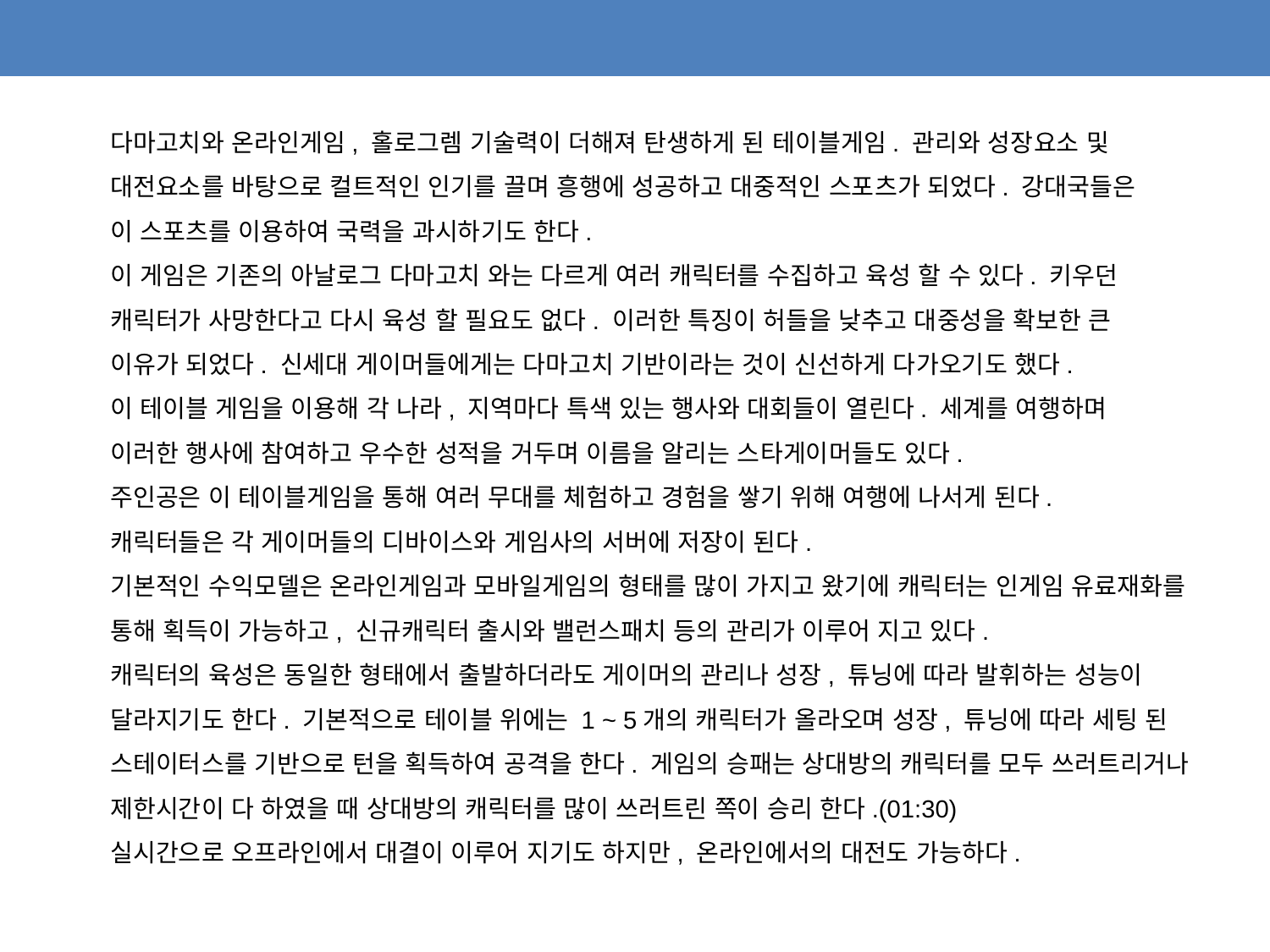

시작단계에서 내가 기준이 되면 안 된다. 다른 사람은 어떻게 생각할까를 항상 생각하기.
굳이 터치해야 하는 이유를 설명이 필요. 소환수의 개성이 드러날 부분이 필요.
동료의 플레이 스타일이 필요한 이유가 없음. 세계관 내에서의 플레이어 위치가 없다.
정령사나 마법사끼리 싸우는 소재(?) 참고
용어의 수정이 필요. 전쟁을 대체한다는 설정 자체가 무거움. 시놉시스가 필요.
홀로그렘 소환수 설정으로 간다면 현대나 근미래 보단 시간이 꾀나 지난 시점이 좋음.
성장과 강화기능에 대한 설정이 필요함.
표로 항목을 나누어 정리.
| 시간적 배경 | 미래 |
| --- | --- |
| 공간적 배경 | 현실, 지구 |
| 소재 | 다마고치, 온라인게임, 홀로그렘이 혼합된 테이블게임. |
| 내용 | 테이블게임의 캐릭터를 수집하고 육성하는 게임. 육성한 캐릭터를 통해 전투를 벌인다.(PVE, PVP) |
다마고치와 온라인게임, 홀로그렘 기술력이 더해져 탄생하게 된 테이블게임. 관리와 성장요소 및
대전요소를 바탕으로 컬트적인 인기를 끌며 흥행에 성공하고 대중적인 스포츠가 되었다. 강대국들은
이 스포츠를 이용하여 국력을 과시하기도 한다.
이 게임은 기존의 아날로그 다마고치 와는 다르게 여러 캐릭터를 수집하고 육성 할 수 있다. 키우던
캐릭터가 사망한다고 다시 육성 할 필요도 없다. 이러한 특징이 허들을 낮추고 대중성을 확보한 큰
이유가 되었다. 신세대 게이머들에게는 다마고치 기반이라는 것이 신선하게 다가오기도 했다.
이 테이블 게임을 이용해 각 나라, 지역마다 특색 있는 행사와 대회들이 열린다. 세계를 여행하며
이러한 행사에 참여하고 우수한 성적을 거두며 이름을 알리는 스타게이머들도 있다.
주인공은 이 테이블게임을 통해 여러 무대를 체험하고 경험을 쌓기 위해 여행에 나서게 된다.
캐릭터들은 각 게이머들의 디바이스와 게임사의 서버에 저장이 된다.
기본적인 수익모델은 온라인게임과 모바일게임의 형태를 많이 가지고 왔기에 캐릭터는 인게임 유료재화를
통해 획득이 가능하고, 신규캐릭터 출시와 밸런스패치 등의 관리가 이루어 지고 있다.
캐릭터의 육성은 동일한 형태에서 출발하더라도 게이머의 관리나 성장, 튜닝에 따라 발휘하는 성능이
달라지기도 한다. 기본적으로 테이블 위에는 1 ~ 5개의 캐릭터가 올라오며 성장, 튜닝에 따라 세팅 된
스테이터스를 기반으로 턴을 획득하여 공격을 한다. 게임의 승패는 상대방의 캐릭터를 모두 쓰러트리거나
제한시간이 다 하였을 때 상대방의 캐릭터를 많이 쓰러트린 쪽이 승리 한다.(01:30)
실시간으로 오프라인에서 대결이 이루어 지기도 하지만, 온라인에서의 대전도 가능하다.